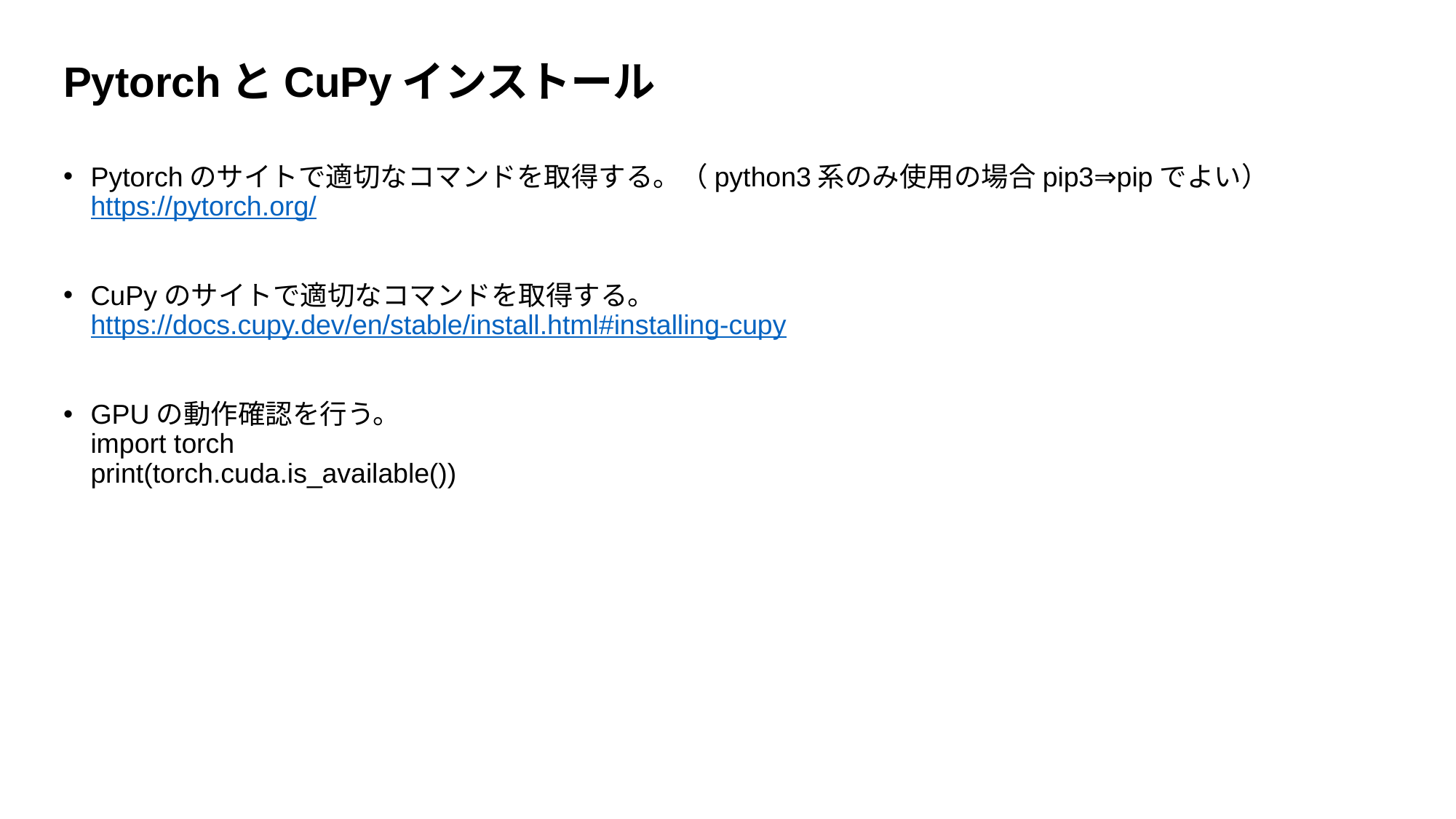

# PytorchとCuPyインストール
Pytorchのサイトで適切なコマンドを取得する。（python3系のみ使用の場合pip3⇒pipでよい）
https://pytorch.org/

CuPyのサイトで適切なコマンドを取得する。
https://docs.cupy.dev/en/stable/install.html#installing-cupy

GPUの動作確認を行う。
import torch
print(torch.cuda.is_available())